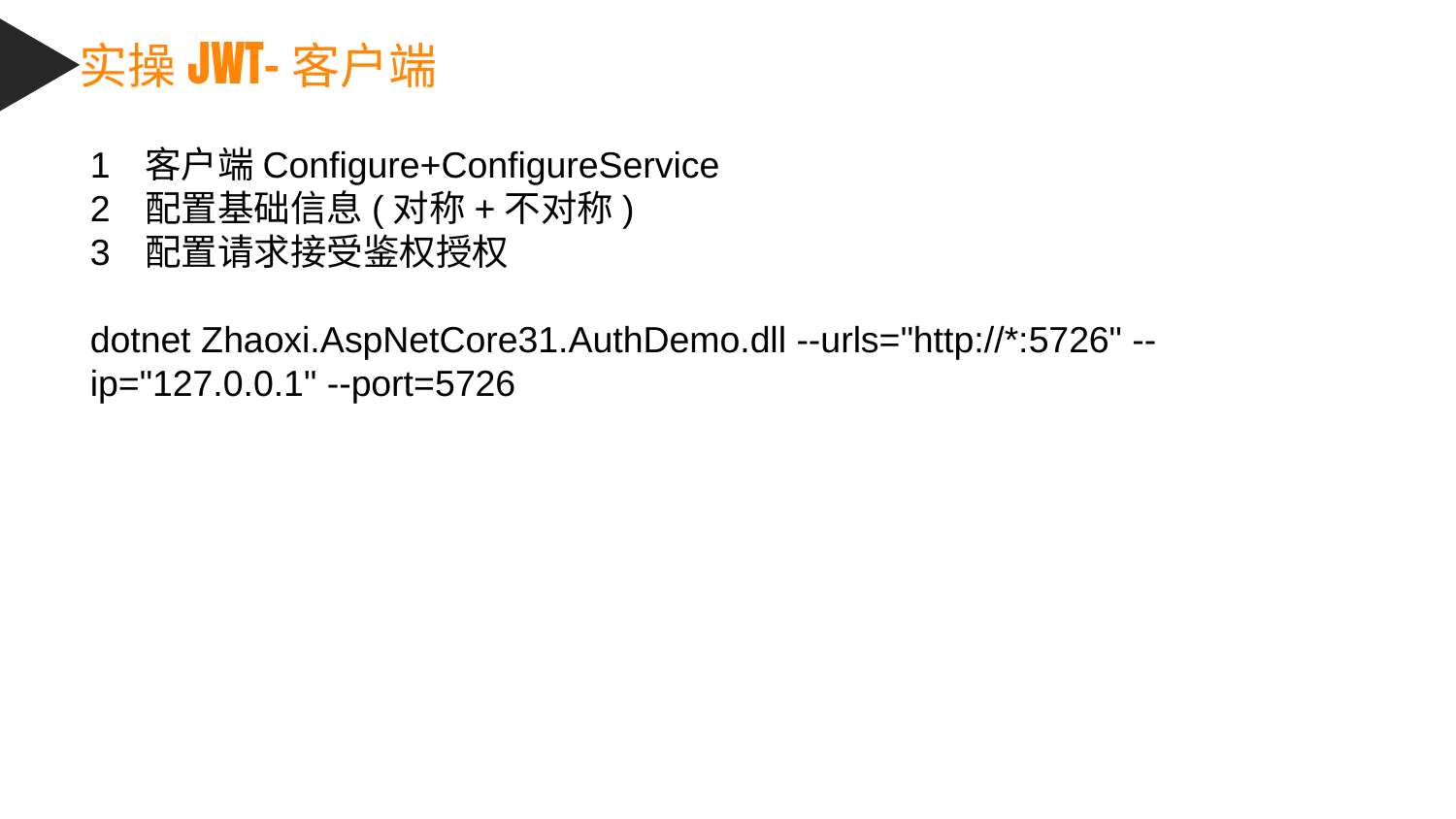

实操JWT-客户端
客户端Configure+ConfigureService
配置基础信息(对称+不对称)
配置请求接受鉴权授权

dotnet Zhaoxi.AspNetCore31.AuthDemo.dll --urls="http://*:5726" --ip="127.0.0.1" --port=5726